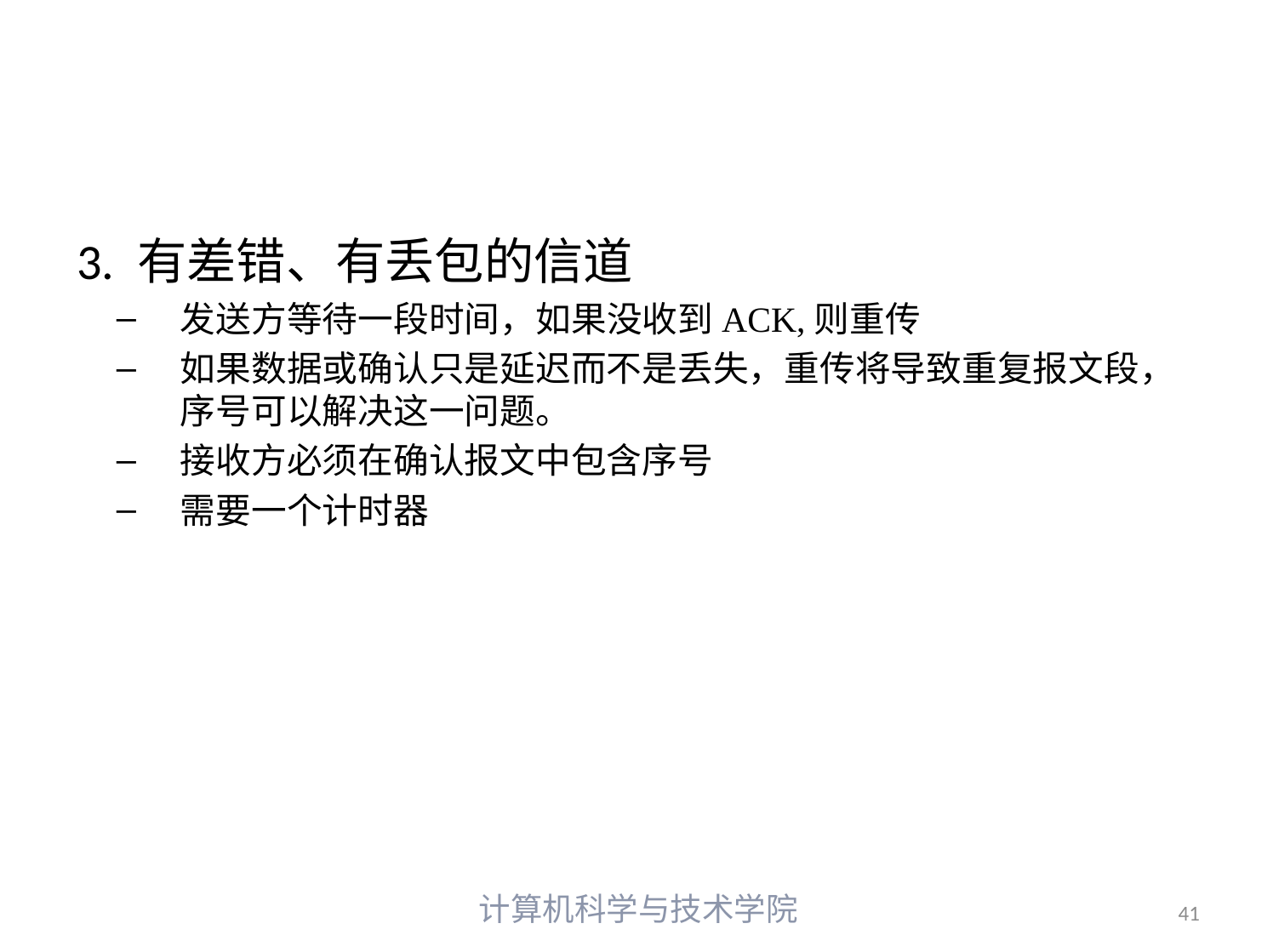

3. 有差错、有丢包的信道
发送方等待一段时间，如果没收到ACK,则重传
如果数据或确认只是延迟而不是丢失，重传将导致重复报文段，序号可以解决这一问题。
接收方必须在确认报文中包含序号
需要一个计时器
计算机科学与技术学院
41